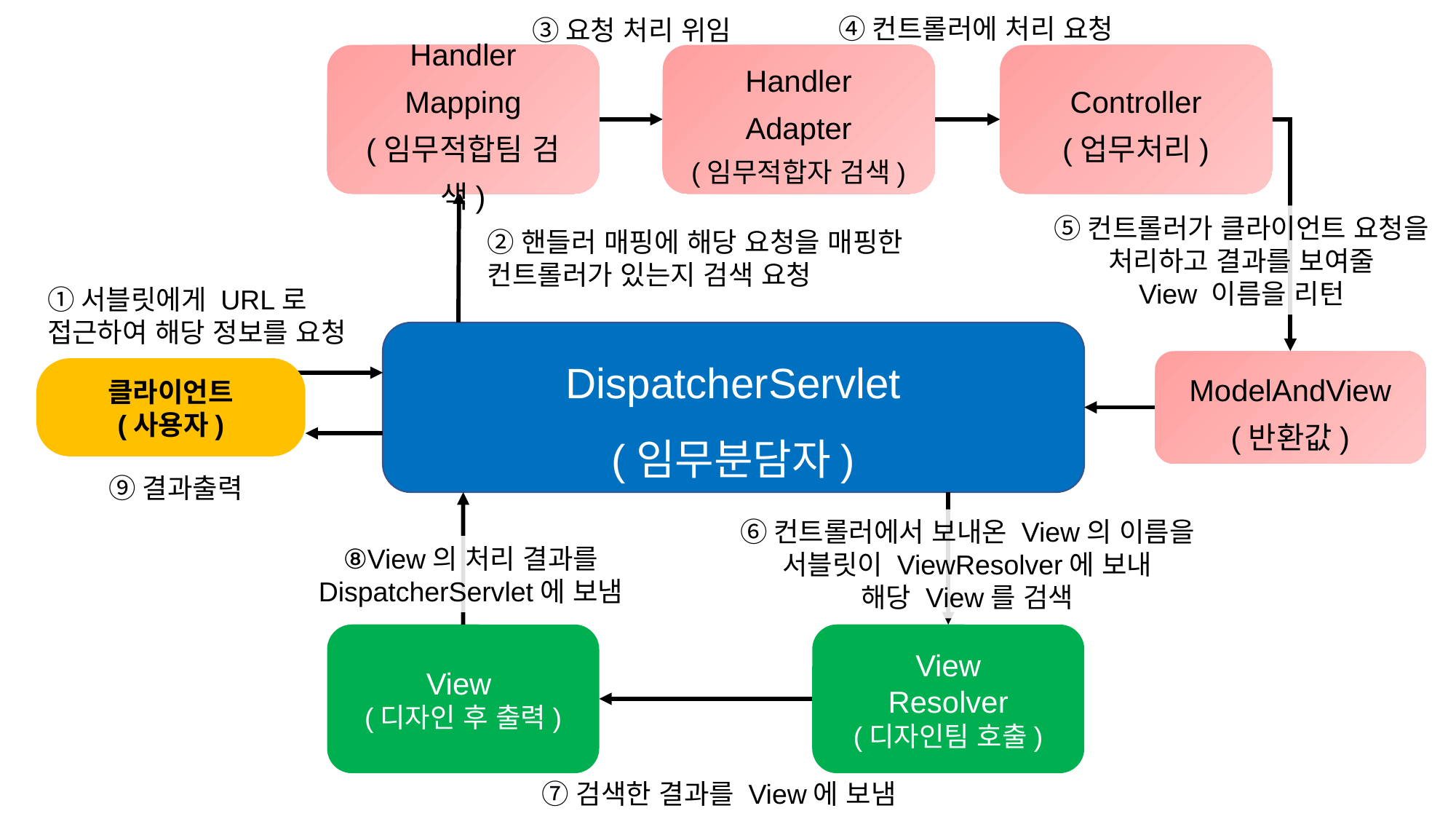

④컨트롤러에 처리 요청
③요청 처리 위임
Handler
Mapping
(임무적합팀 검색)
Handler
Adapter
(임무적합자 검색)
Controller
(업무처리)
⑤컨트롤러가 클라이언트 요청을
처리하고 결과를 보여줄
View 이름을 리턴
②핸들러 매핑에 해당 요청을 매핑한
컨트롤러가 있는지 검색 요청
①서블릿에게 URL로 접근하여 해당 정보를 요청
DispatcherServlet
(임무분담자)
ModelAndView
(반환값)
클라이언트
(사용자)
⑨결과출력
⑥컨트롤러에서 보내온 View의 이름을
서블릿이 ViewResolver에 보내
해당 View를 검색
⑧View의 처리 결과를
DispatcherServlet에 보냄
View
(디자인 후 출력)
View
Resolver
(디자인팀 호출)
⑦검색한 결과를 View에 보냄